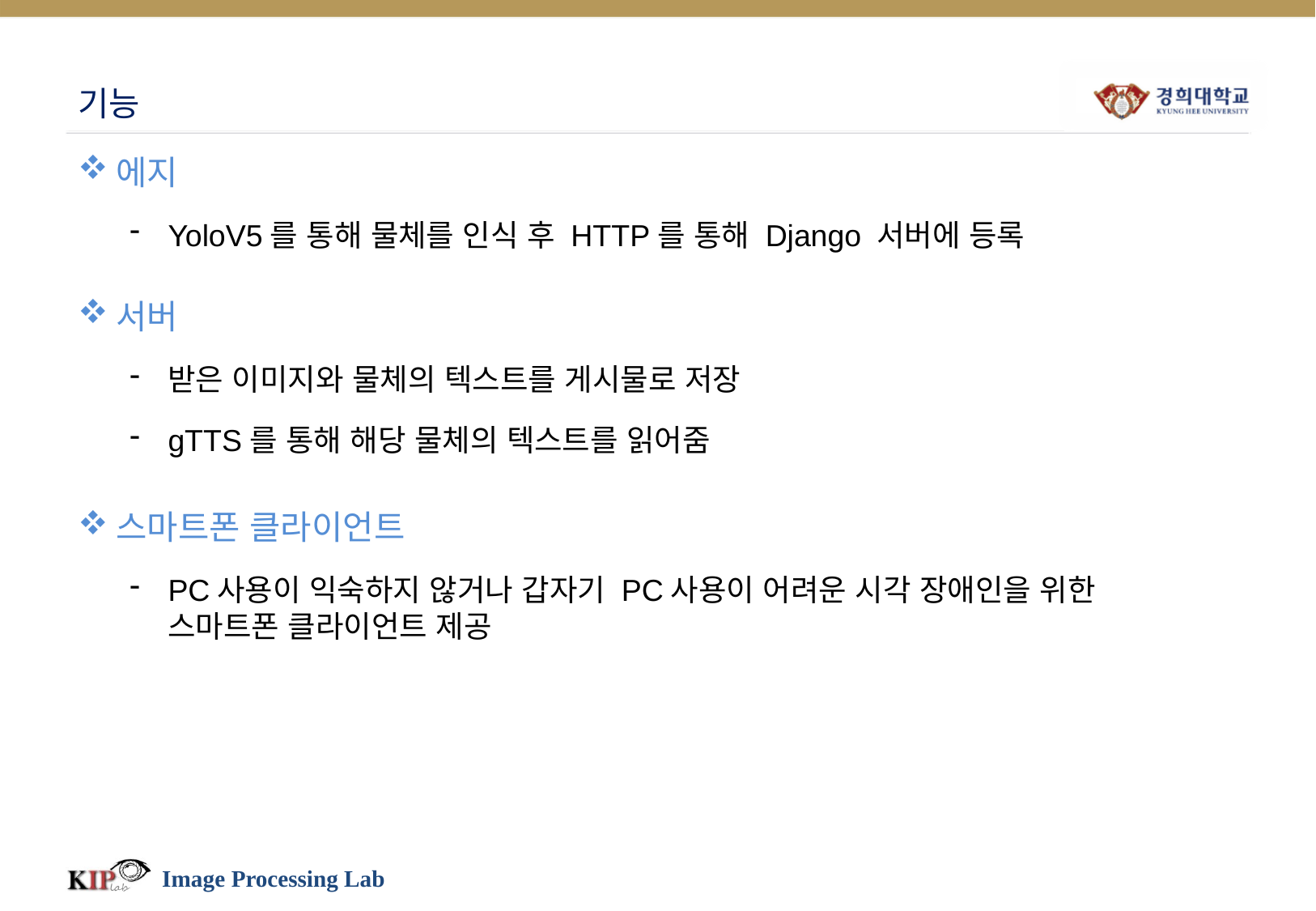

# 기능
에지
YoloV5를 통해 물체를 인식 후 HTTP를 통해 Django 서버에 등록
서버
받은 이미지와 물체의 텍스트를 게시물로 저장
gTTS를 통해 해당 물체의 텍스트를 읽어줌
스마트폰 클라이언트
PC사용이 익숙하지 않거나 갑자기 PC사용이 어려운 시각 장애인을 위한 스마트폰 클라이언트 제공
Image Processing Lab